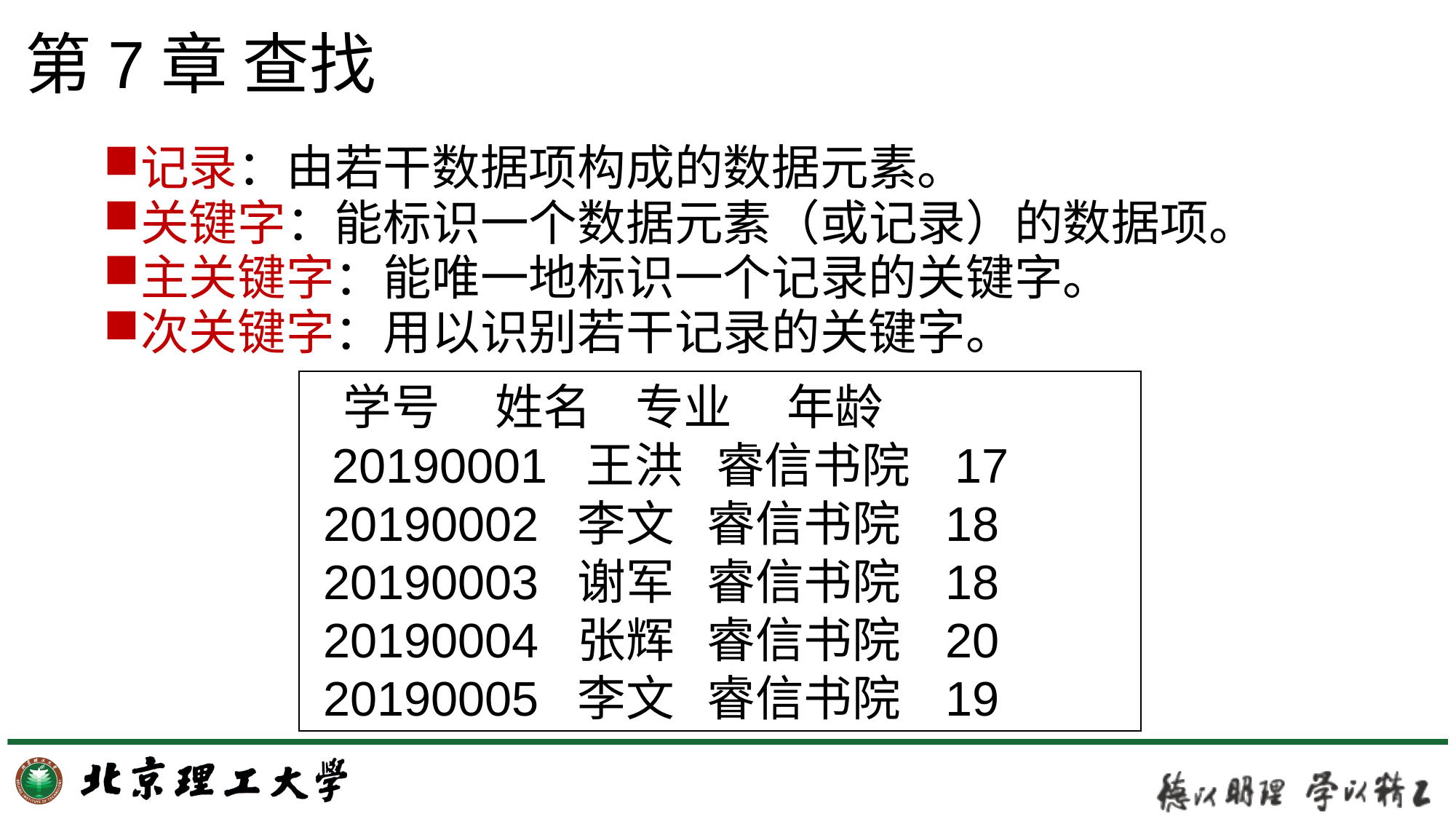

# 第7章 查找
记录：由若干数据项构成的数据元素。
关键字：能标识一个数据元素（或记录）的数据项。
主关键字：能唯一地标识一个记录的关键字。
次关键字：用以识别若干记录的关键字。
  学号     姓名    专业     年龄
 20190001  王洪   睿信书院   17
 20190002  李文   睿信书院   18
 20190003  谢军   睿信书院   18
 20190004  张辉   睿信书院   20
 20190005  李文   睿信书院   19